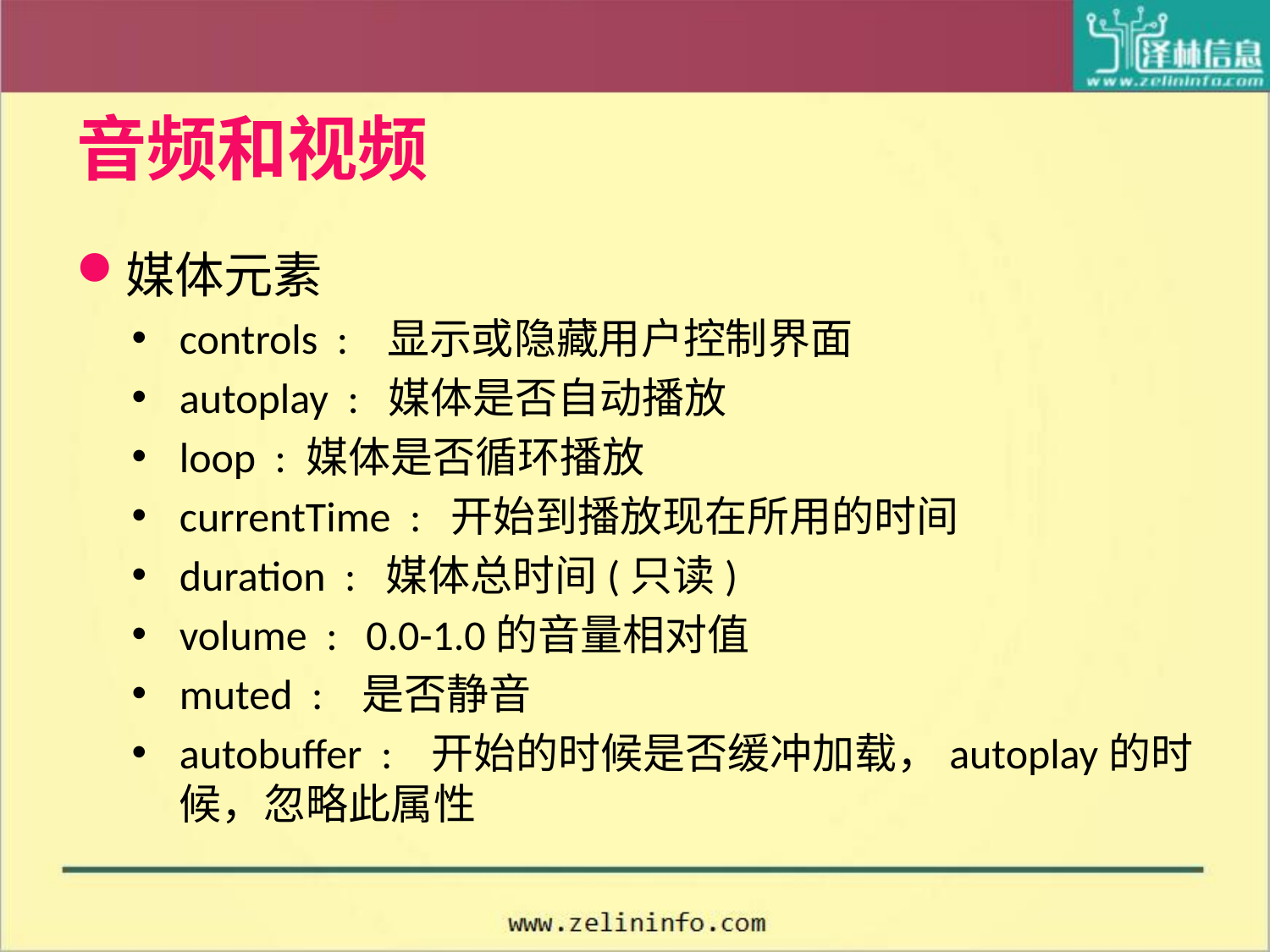

音频和视频
媒体元素
controls  :   显示或隐藏用户控制界面
autoplay  :  媒体是否自动播放
loop  : 媒体是否循环播放
currentTime  :  开始到播放现在所用的时间
duration  :  媒体总时间(只读)
volume  :   0.0-1.0的音量相对值
muted  :   是否静音
autobuffer  :   开始的时候是否缓冲加载，autoplay的时候，忽略此属性